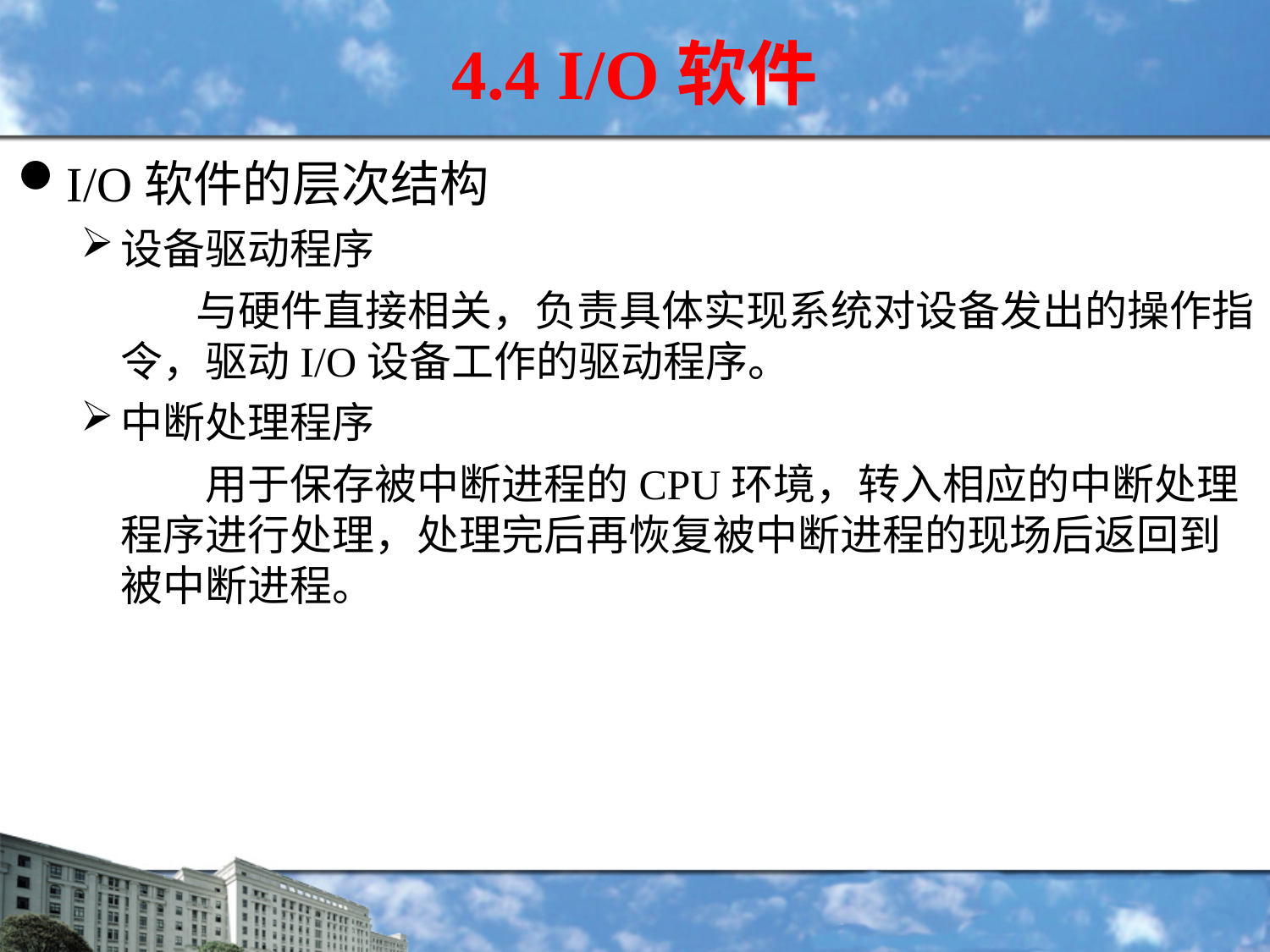

4.4 I/O软件
I/O软件的层次结构
设备驱动程序
           与硬件直接相关，负责具体实现系统对设备发出的操作指令，驱动I/O设备工作的驱动程序。
中断处理程序
            用于保存被中断进程的CPU环境，转入相应的中断处理程序进行处理，处理完后再恢复被中断进程的现场后返回到被中断进程。